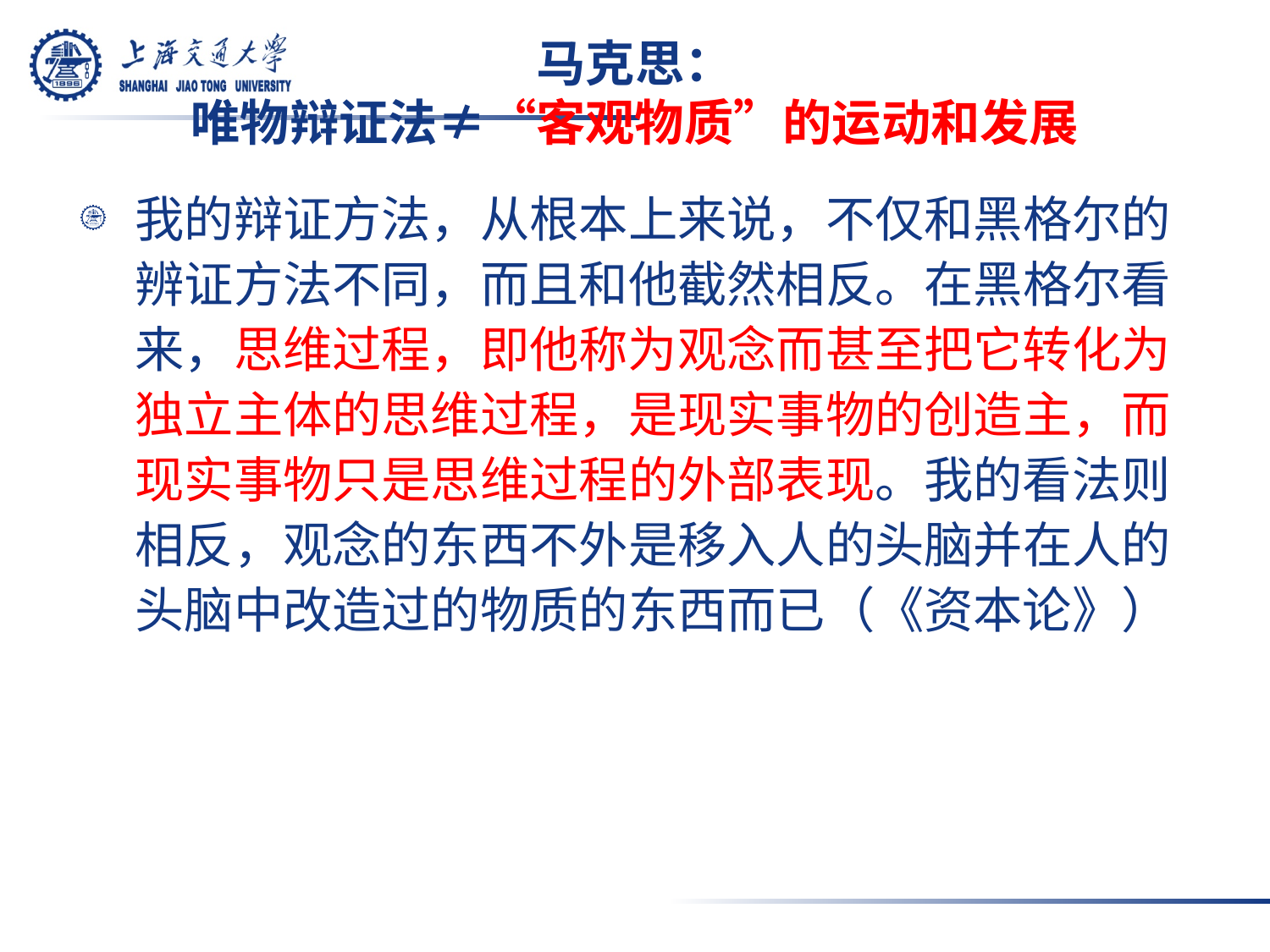

# 马克思： 唯物辩证法≠“客观物质”的运动和发展
我的辩证方法，从根本上来说，不仅和黑格尔的辨证方法不同，而且和他截然相反。在黑格尔看来，思维过程，即他称为观念而甚至把它转化为独立主体的思维过程，是现实事物的创造主，而现实事物只是思维过程的外部表现。我的看法则相反，观念的东西不外是移入人的头脑并在人的头脑中改造过的物质的东西而已（《资本论》）